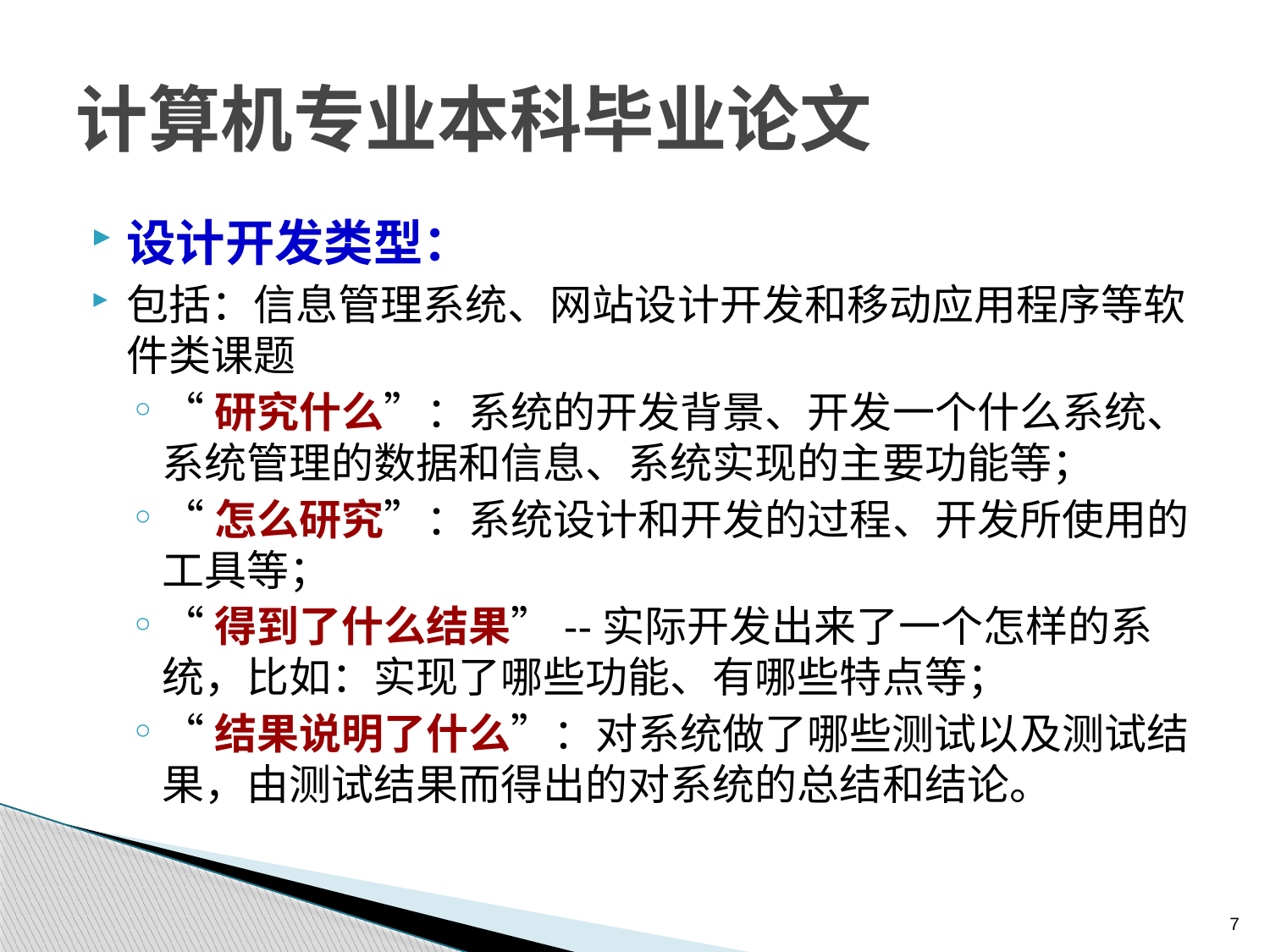

# 计算机专业本科毕业论文
设计开发类型：
包括：信息管理系统、网站设计开发和移动应用程序等软件类课题
“研究什么”：系统的开发背景、开发一个什么系统、系统管理的数据和信息、系统实现的主要功能等；
“怎么研究”：系统设计和开发的过程、开发所使用的工具等；
“得到了什么结果”--实际开发出来了一个怎样的系统，比如：实现了哪些功能、有哪些特点等；
“结果说明了什么”：对系统做了哪些测试以及测试结果，由测试结果而得出的对系统的总结和结论。
7